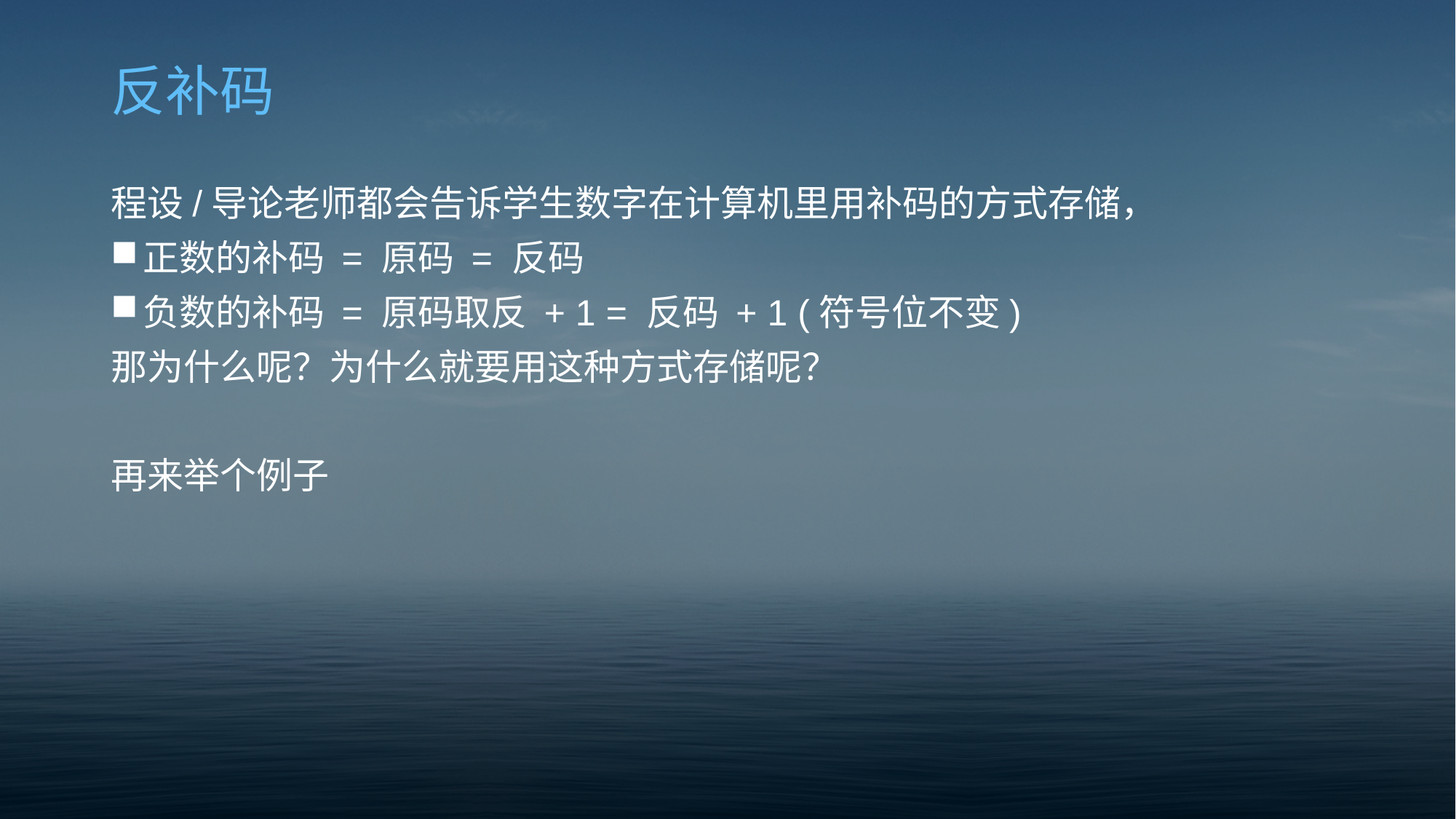

# 反补码
程设/导论老师都会告诉学生数字在计算机里用补码的方式存储，
正数的补码 = 原码 = 反码
负数的补码 = 原码取反 + 1 = 反码 + 1 (符号位不变)
那为什么呢？为什么就要用这种方式存储呢？

再来举个例子